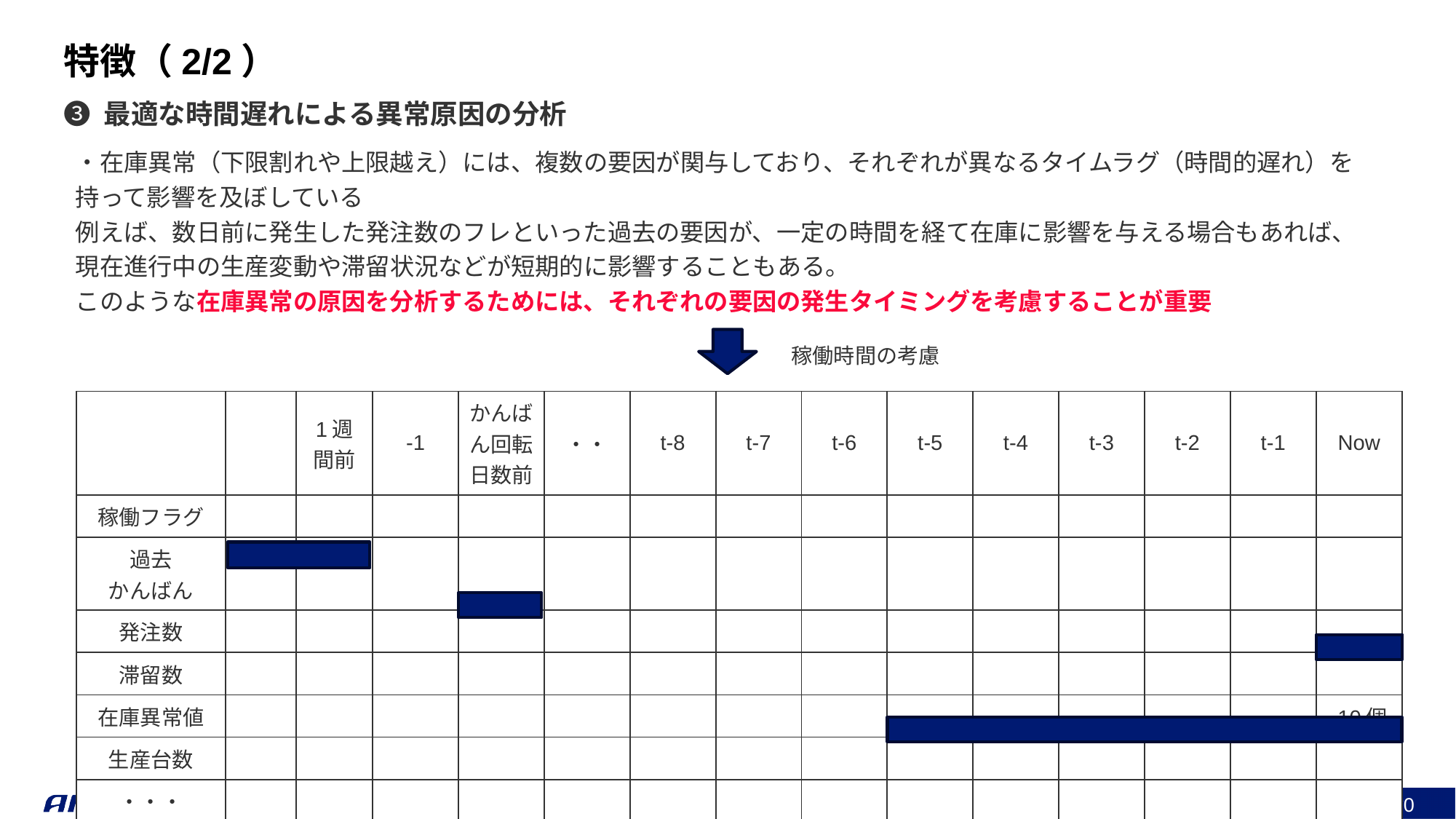

特徴（2/2）

❸ 最適な時間遅れによる異常原因の分析
・在庫異常（下限割れや上限越え）には、複数の要因が関与しており、それぞれが異なるタイムラグ（時間的遅れ）を持って影響を及ぼしている
例えば、数日前に発生した発注数のフレといった過去の要因が、一定の時間を経て在庫に影響を与える場合もあれば、
現在進行中の生産変動や滞留状況などが短期的に影響することもある。
このような在庫異常の原因を分析するためには、それぞれの要因の発生タイミングを考慮することが重要

稼働時間の考慮
|  |  | 1週間前 | -1 | かんばん回転日数前 | ・・ | t-8 | t-7 | t-6 | t-5 | t-4 | t-3 | t-2 | t-1 | Now |
| --- | --- | --- | --- | --- | --- | --- | --- | --- | --- | --- | --- | --- | --- | --- |
| 稼働フラグ |  |  |  |  |  |  |  |  |  |  |  |  |  |  |
| 過去 かんばん |  |  |  |  |  |  |  |  |  |  |  |  |  |  |
| 発注数 |  |  |  |  |  |  |  |  |  |  |  |  |  |  |
| 滞留数 |  |  |  |  |  |  |  |  |  |  |  |  |  |  |
| 在庫異常値 |  |  |  |  |  |  |  |  |  |  |  |  |  | -10個 |
| 生産台数 |  |  |  |  |  |  |  |  |  |  |  |  |  |  |
| ・・・ |  |  |  |  |  |  |  |  |  |  |  |  |  |  |

April 4, 2025